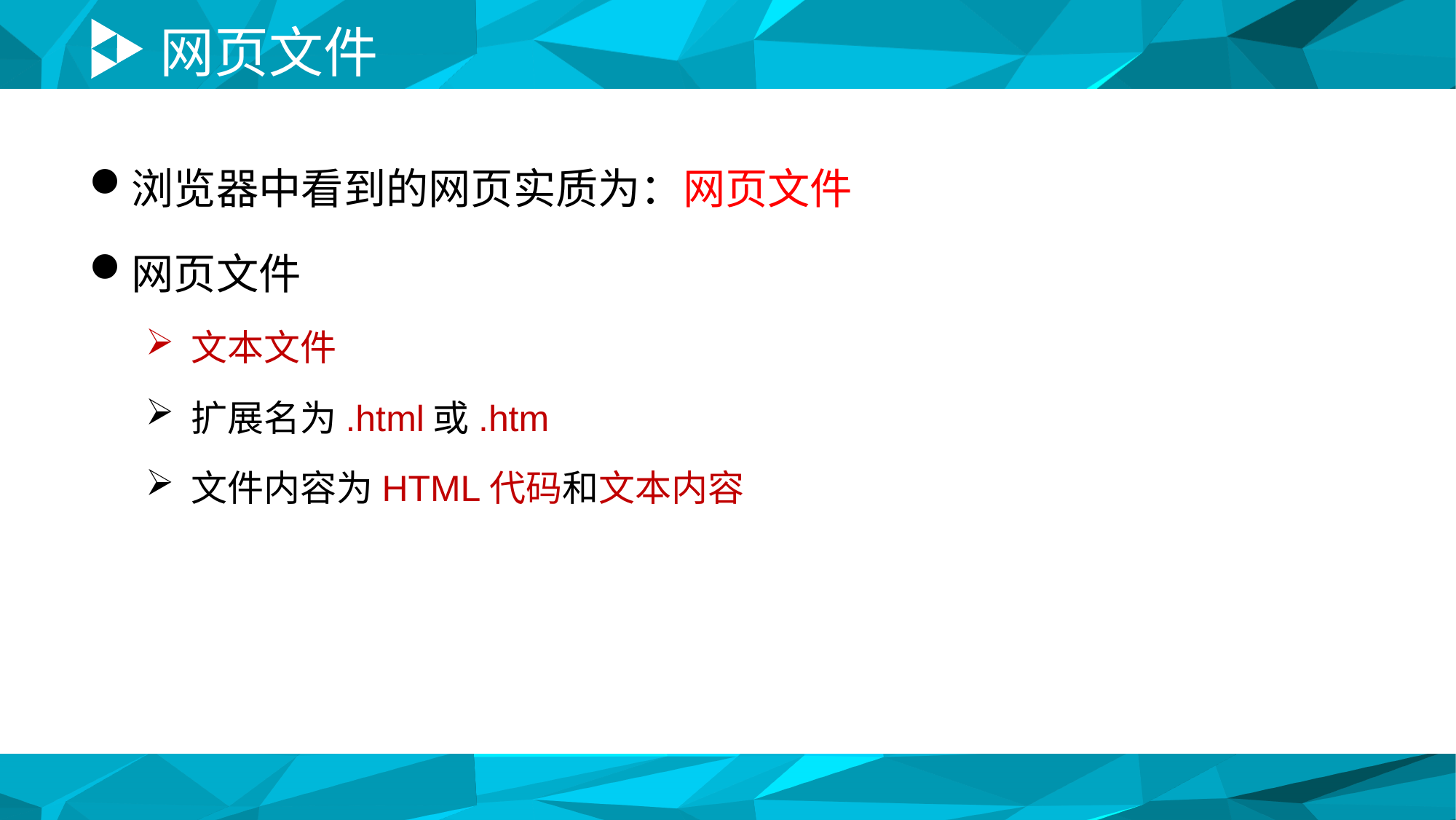

# 网页文件
浏览器中看到的网页实质为：网页文件
网页文件
文本文件
扩展名为.html或.htm
文件内容为HTML代码和文本内容